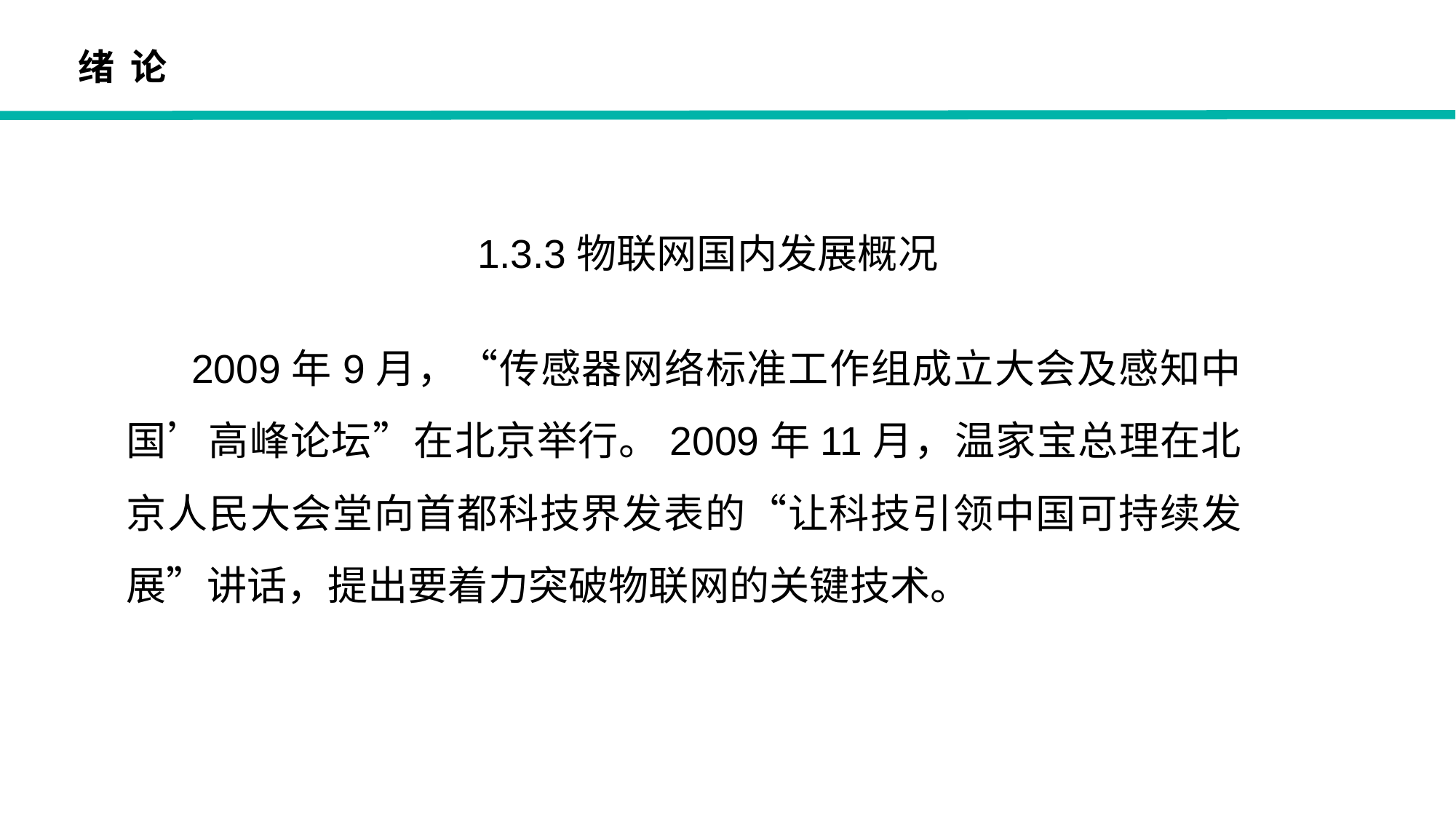

1.3.3物联网国内发展概况
2009年9月，“传感器网络标准工作组成立大会及感知中国’高峰论坛”在北京举行。2009年11月，温家宝总理在北京人民大会堂向首都科技界发表的“让科技引领中国可持续发展”讲话，提出要着力突破物联网的关键技术。